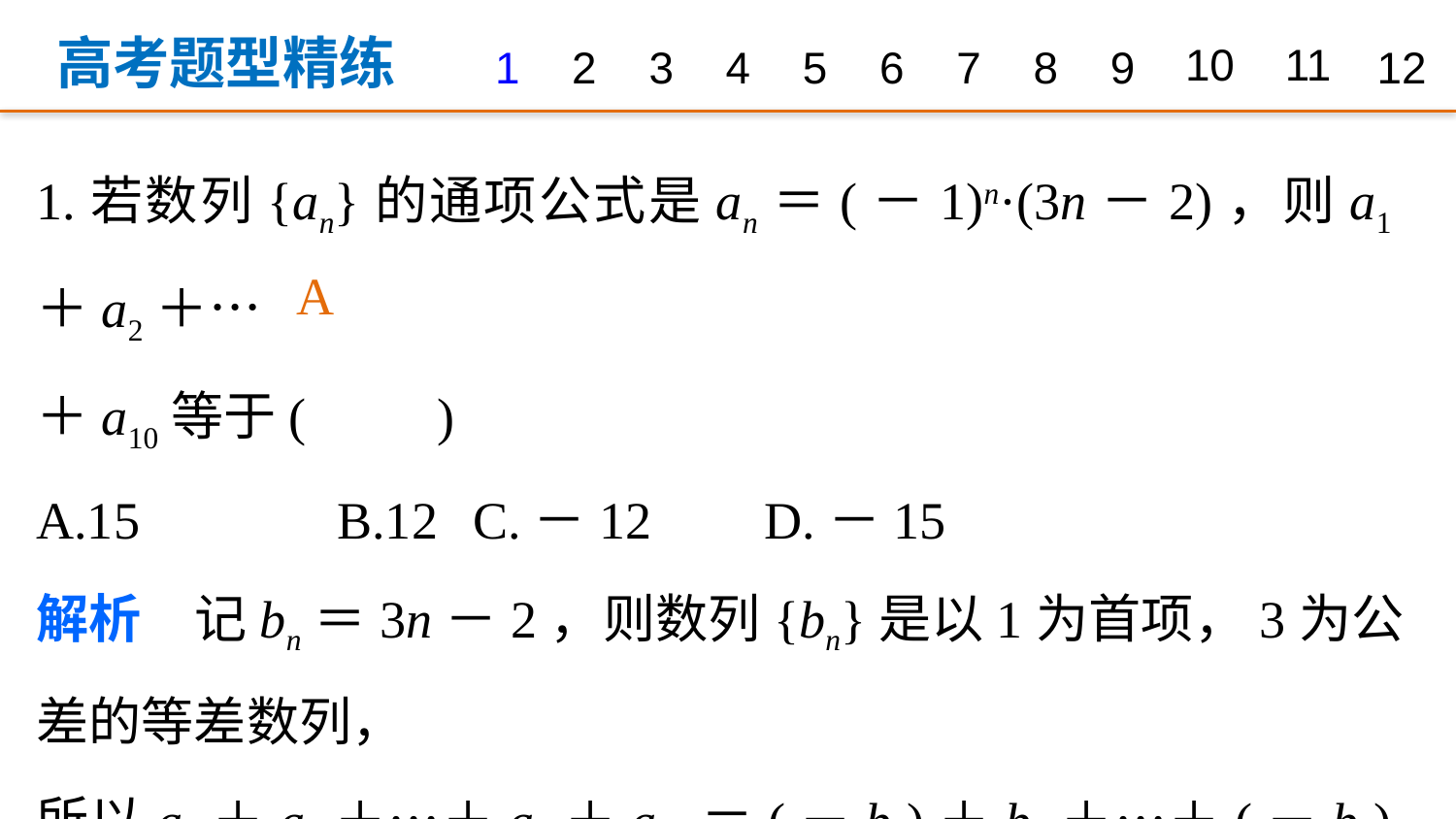

高考题型精练
1
2
3
4
5
6
7
8
9
10
11
12
1.若数列{an}的通项公式是an＝(－1)n·(3n－2)，则a1＋a2＋…
＋a10等于(　　)
A.15  	B.12	C.－12 	D.－15
解析　记bn＝3n－2，则数列{bn}是以1为首项，3为公差的等差数列，
所以a1＋a2＋…＋a9＋a10＝(－b1)＋b2＋…＋(－b9)＋b10
＝(b2－b1)＋(b4－b3)＋…＋(b10－b9)＝5×3＝15.
A